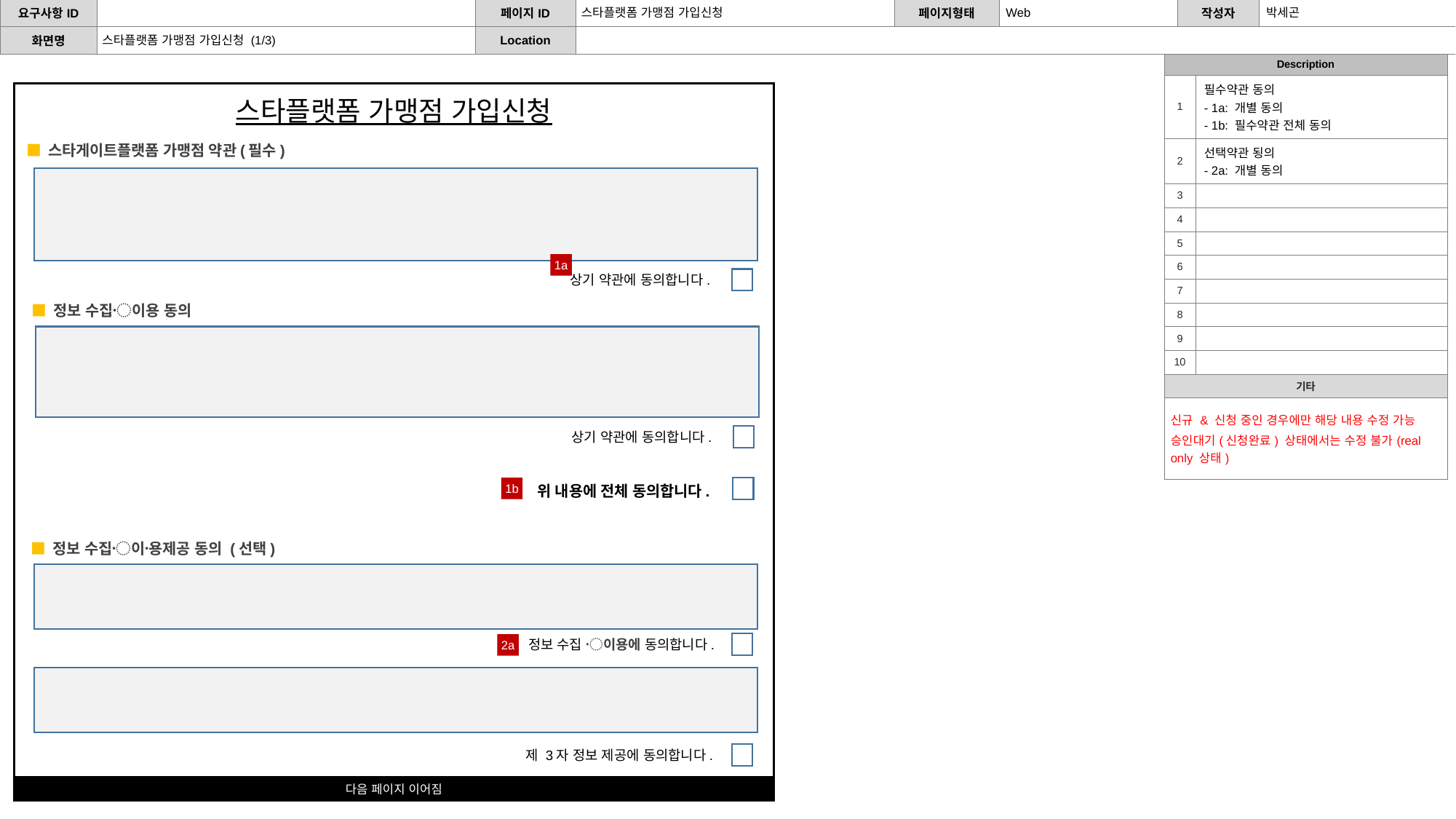

스타플랫폼 가맹점 가입신청
Web
박세곤
스타플랫폼 가맹점 가입신청 (1/3)
| Description |  |
| --- | --- |
| 1 | 필수약관 동의 - 1a: 개별 동의 - 1b: 필수약관 전체 동의 |
| 2 | 선택약관 됭의 - 2a: 개별 동의 |
| 3 |  |
| 4 |  |
| 5 |  |
| 6 |  |
| 7 |  |
| 8 |  |
| 9 |  |
| 10 |  |
| 기타 |  |
| 신규 & 신청 중인 경우에만 해당 내용 수정 가능 승인대기(신청완료) 상태에서는 수정 불가(real only 상태) |  |

스타플랫폼 가맹점 가입신청
■ 스타게이트플랫폼 가맹점 약관(필수)

1a
상기 약관에 동의합니다.

■ 정보 수집〮이용 동의

상기 약관에 동의합니다.

위 내용에 전체 동의합니다.

1b
■ 정보 수집〮이용〮제공 동의 (선택)

 정보 수집 〮이용에 동의합니다.

2a

제 3자 정보 제공에 동의합니다.

다음 페이지 이어짐